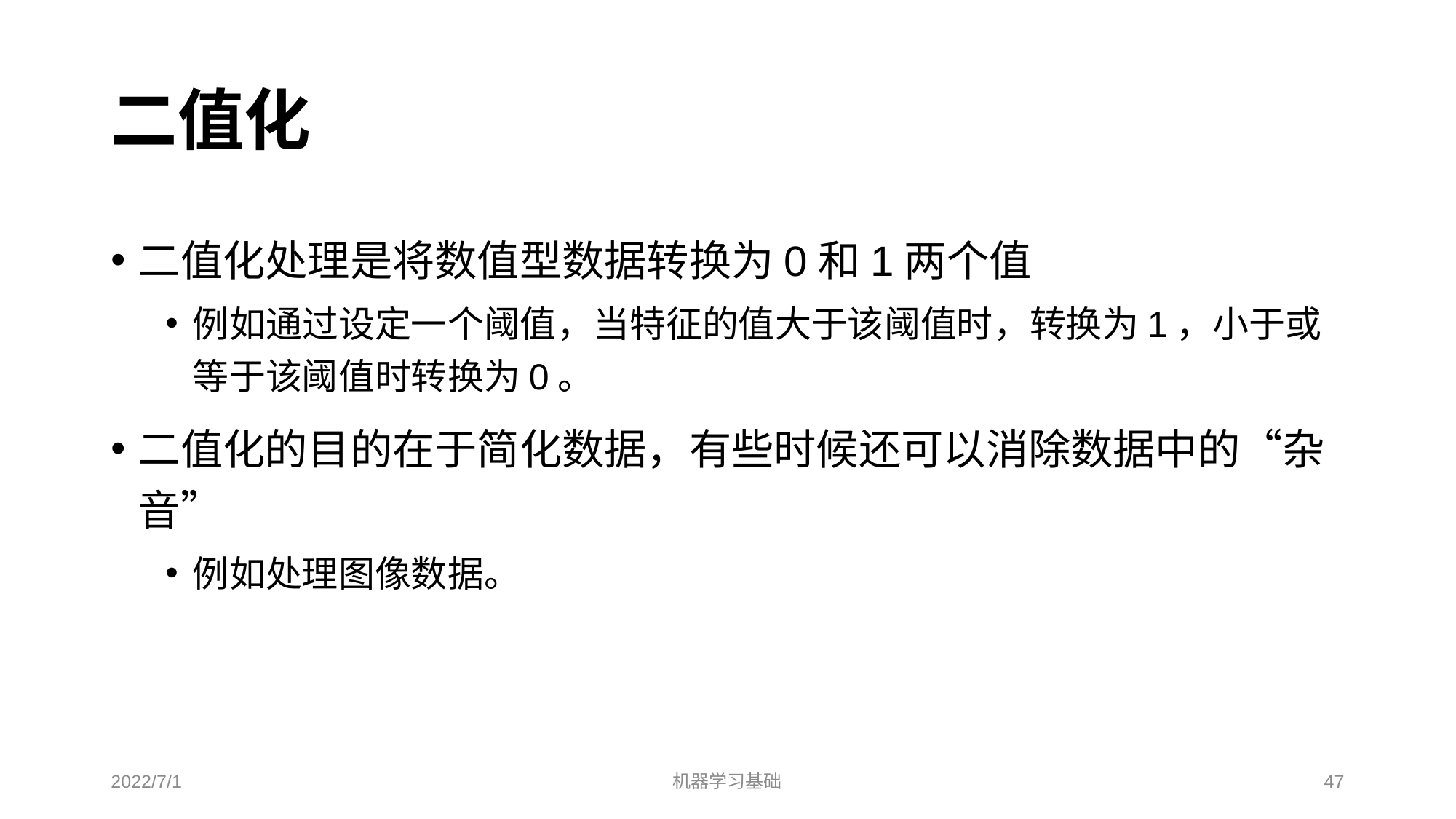

# 二值化
二值化处理是将数值型数据转换为0和1两个值
例如通过设定一个阈值，当特征的值大于该阈值时，转换为1，小于或等于该阈值时转换为0。
二值化的目的在于简化数据，有些时候还可以消除数据中的“杂音”
例如处理图像数据。
2022/7/1
机器学习基础
47